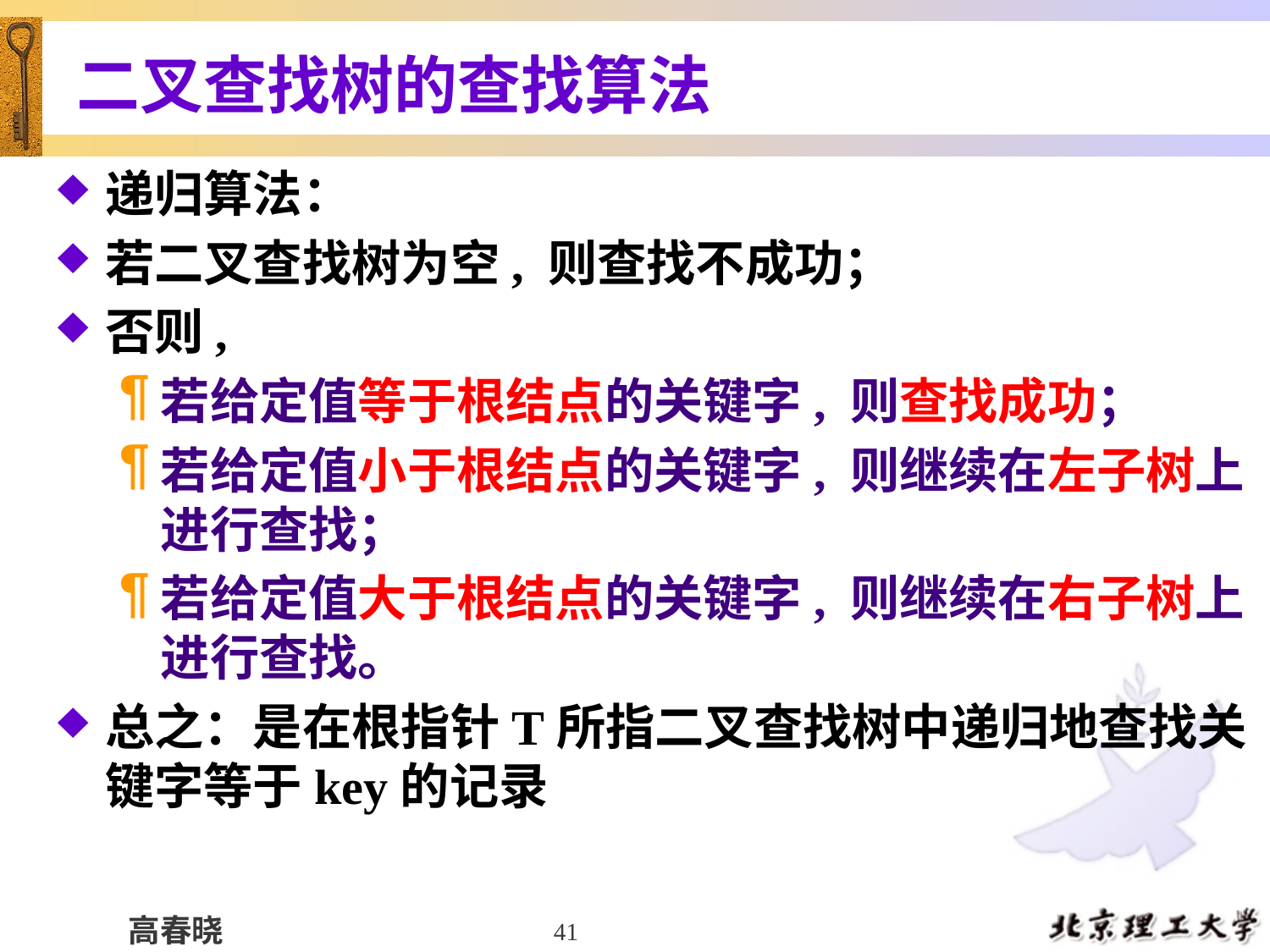

# 二叉查找树的查找算法
递归算法：
若二叉查找树为空, 则查找不成功；
否则,
若给定值等于根结点的关键字, 则查找成功；
若给定值小于根结点的关键字, 则继续在左子树上进行查找；
若给定值大于根结点的关键字, 则继续在右子树上进行查找。
总之：是在根指针T所指二叉查找树中递归地查找关键字等于key的记录
41